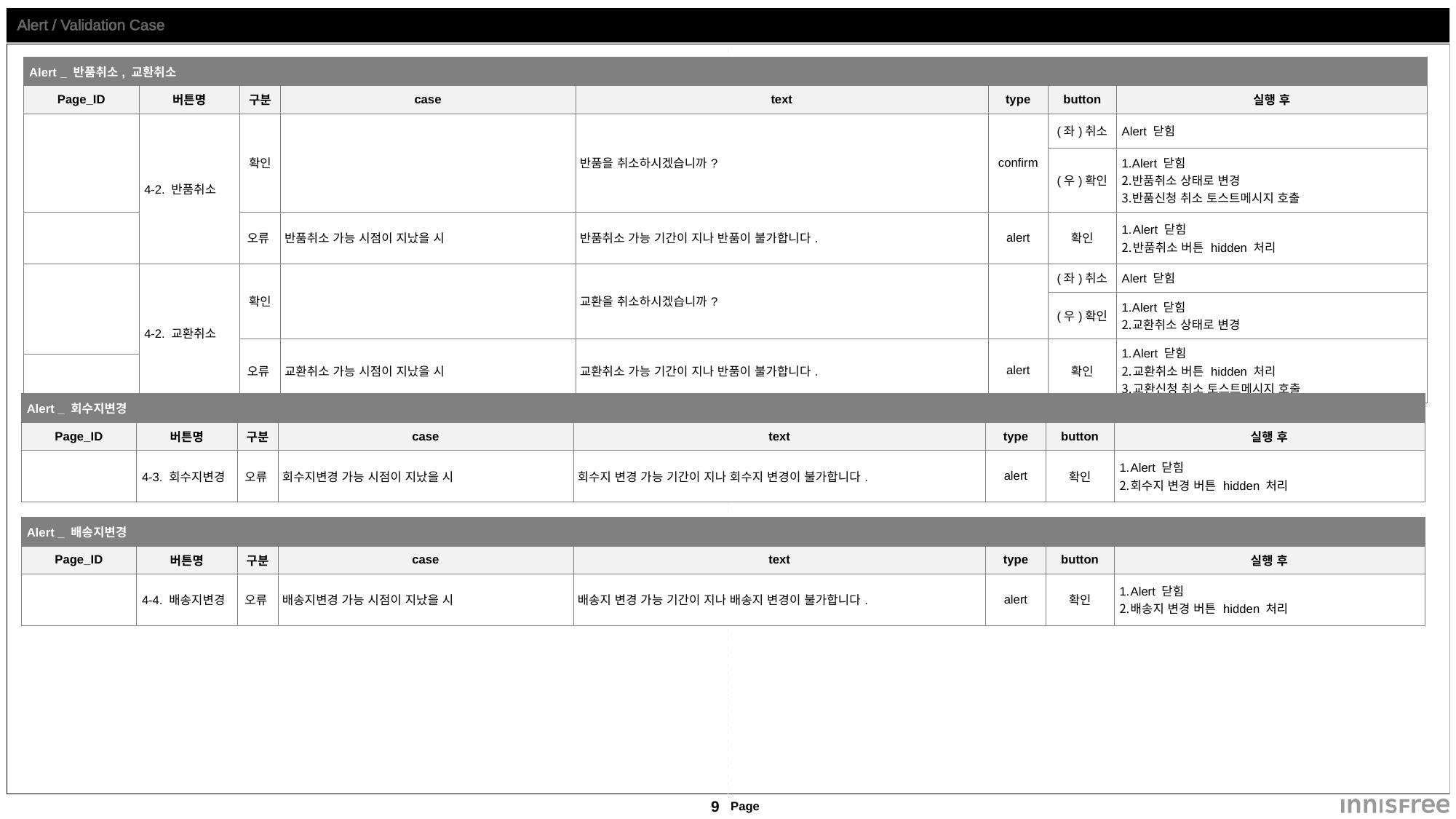

# Alert / Validation Case
| Alert \_ 반품취소, 교환취소 |  |  |  |  |  |  |  |
| --- | --- | --- | --- | --- | --- | --- | --- |
| Page\_ID | 버튼명 | 구분 | case | text | type | button | 실행 후 |
|  | 4-2. 반품취소 | 확인 |  | 반품을 취소하시겠습니까? | confirm | (좌)취소 | Alert 닫힘 |
|  |  |  |  |  |  | (우)확인 | Alert 닫힘 반품취소 상태로 변경 반품신청 취소 토스트메시지 호출 |
|  |  | 오류 | 반품취소 가능 시점이 지났을 시 | 반품취소 가능 기간이 지나 반품이 불가합니다. | alert | 확인 | Alert 닫힘 반품취소 버튼 hidden 처리 |
|  | 4-2. 교환취소 | 확인 |  | 교환을 취소하시겠습니까? |  | (좌)취소 | Alert 닫힘 |
|  |  |  |  |  |  | (우)확인 | Alert 닫힘 교환취소 상태로 변경 |
|  |  | 오류 | 교환취소 가능 시점이 지났을 시 | 교환취소 가능 기간이 지나 반품이 불가합니다. | alert | 확인 | Alert 닫힘 교환취소 버튼 hidden 처리 교환신청 취소 토스트메시지 호출 |
|  |  |  |  |  |  |  |  |
| Alert \_ 회수지변경 |  |  |  |  |  |  |  |
| --- | --- | --- | --- | --- | --- | --- | --- |
| Page\_ID | 버튼명 | 구분 | case | text | type | button | 실행 후 |
|  | 4-3. 회수지변경 | 오류 | 회수지변경 가능 시점이 지났을 시 | 회수지 변경 가능 기간이 지나 회수지 변경이 불가합니다. | alert | 확인 | Alert 닫힘 회수지 변경 버튼 hidden 처리 |
| Alert \_ 배송지변경 |  |  |  |  |  |  |  |
| --- | --- | --- | --- | --- | --- | --- | --- |
| Page\_ID | 버튼명 | 구분 | case | text | type | button | 실행 후 |
|  | 4-4. 배송지변경 | 오류 | 배송지변경 가능 시점이 지났을 시 | 배송지 변경 가능 기간이 지나 배송지 변경이 불가합니다. | alert | 확인 | Alert 닫힘 배송지 변경 버튼 hidden 처리 |